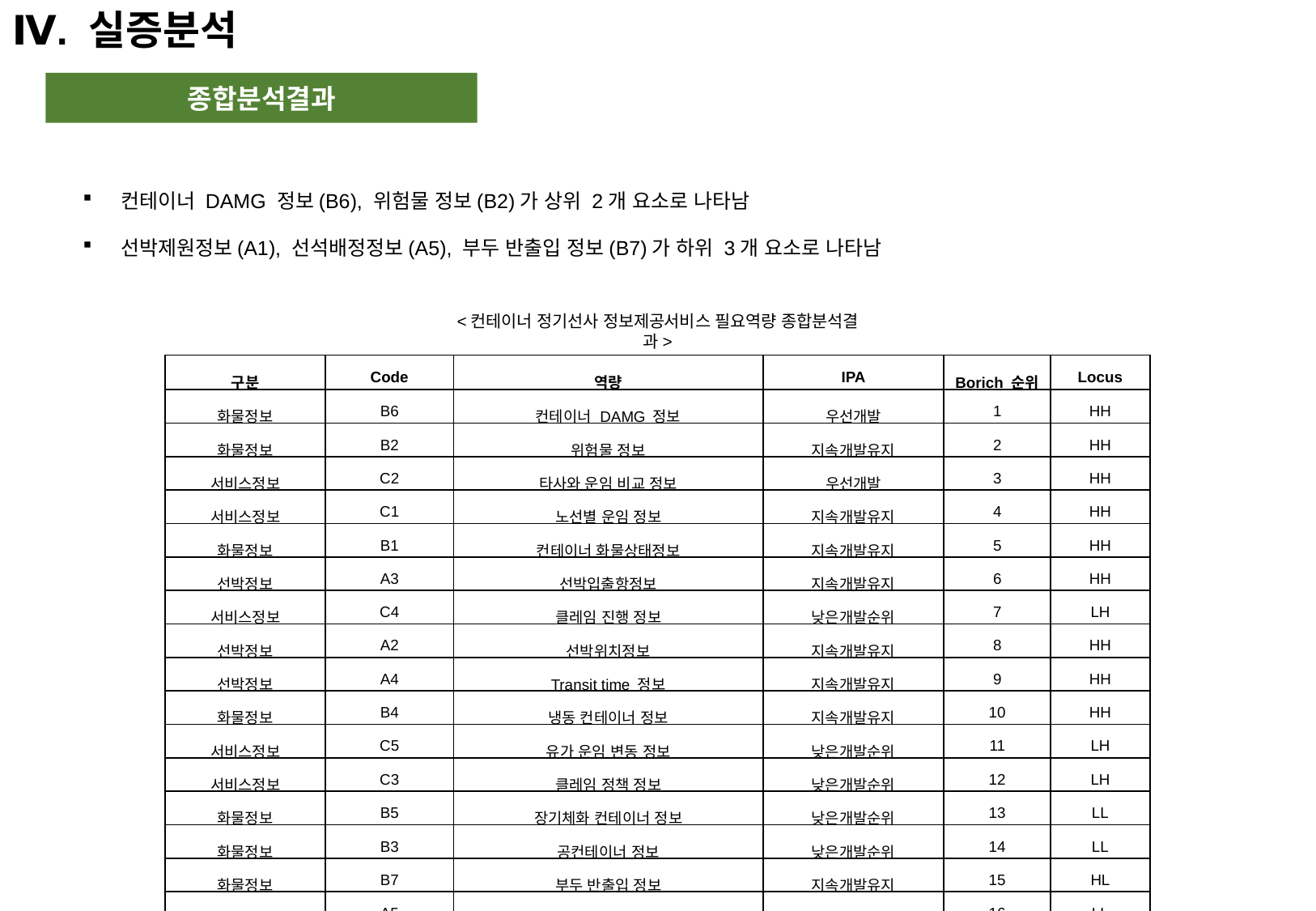

Ⅳ. 실증분석
종합분석결과
컨테이너 DAMG 정보(B6), 위험물 정보(B2)가 상위 2개 요소로 나타남
선박제원정보(A1), 선석배정정보(A5), 부두 반출입 정보(B7)가 하위 3개 요소로 나타남
<컨테이너 정기선사 정보제공서비스 필요역량 종합분석결과>
| 구분 | Code | 역량 | IPA | Borich 순위 | Locus |
| --- | --- | --- | --- | --- | --- |
| 화물정보 | B6 | 컨테이너 DAMG 정보 | 우선개발 | 1 | HH |
| 화물정보 | B2 | 위험물 정보 | 지속개발유지 | 2 | HH |
| 서비스정보 | C2 | 타사와 운임 비교 정보 | 우선개발 | 3 | HH |
| 서비스정보 | C1 | 노선별 운임 정보 | 지속개발유지 | 4 | HH |
| 화물정보 | B1 | 컨테이너 화물상태정보 | 지속개발유지 | 5 | HH |
| 선박정보 | A3 | 선박입출항정보 | 지속개발유지 | 6 | HH |
| 서비스정보 | C4 | 클레임 진행 정보 | 낮은개발순위 | 7 | LH |
| 선박정보 | A2 | 선박위치정보 | 지속개발유지 | 8 | HH |
| 선박정보 | A4 | Transit time 정보 | 지속개발유지 | 9 | HH |
| 화물정보 | B4 | 냉동 컨테이너 정보 | 지속개발유지 | 10 | HH |
| 서비스정보 | C5 | 유가 운임 변동 정보 | 낮은개발순위 | 11 | LH |
| 서비스정보 | C3 | 클레임 정책 정보 | 낮은개발순위 | 12 | LH |
| 화물정보 | B5 | 장기체화 컨테이너 정보 | 낮은개발순위 | 13 | LL |
| 화물정보 | B3 | 공컨테이너 정보 | 낮은개발순위 | 14 | LL |
| 화물정보 | B7 | 부두 반출입 정보 | 지속개발유지 | 15 | HL |
| 선박정보 | A5 | 선석배정정보 | 과잉개발지양 | 16 | LL |
| 선박정보 | A1 | 선박제원정보 | 과잉개발지양 | 17 | LL |